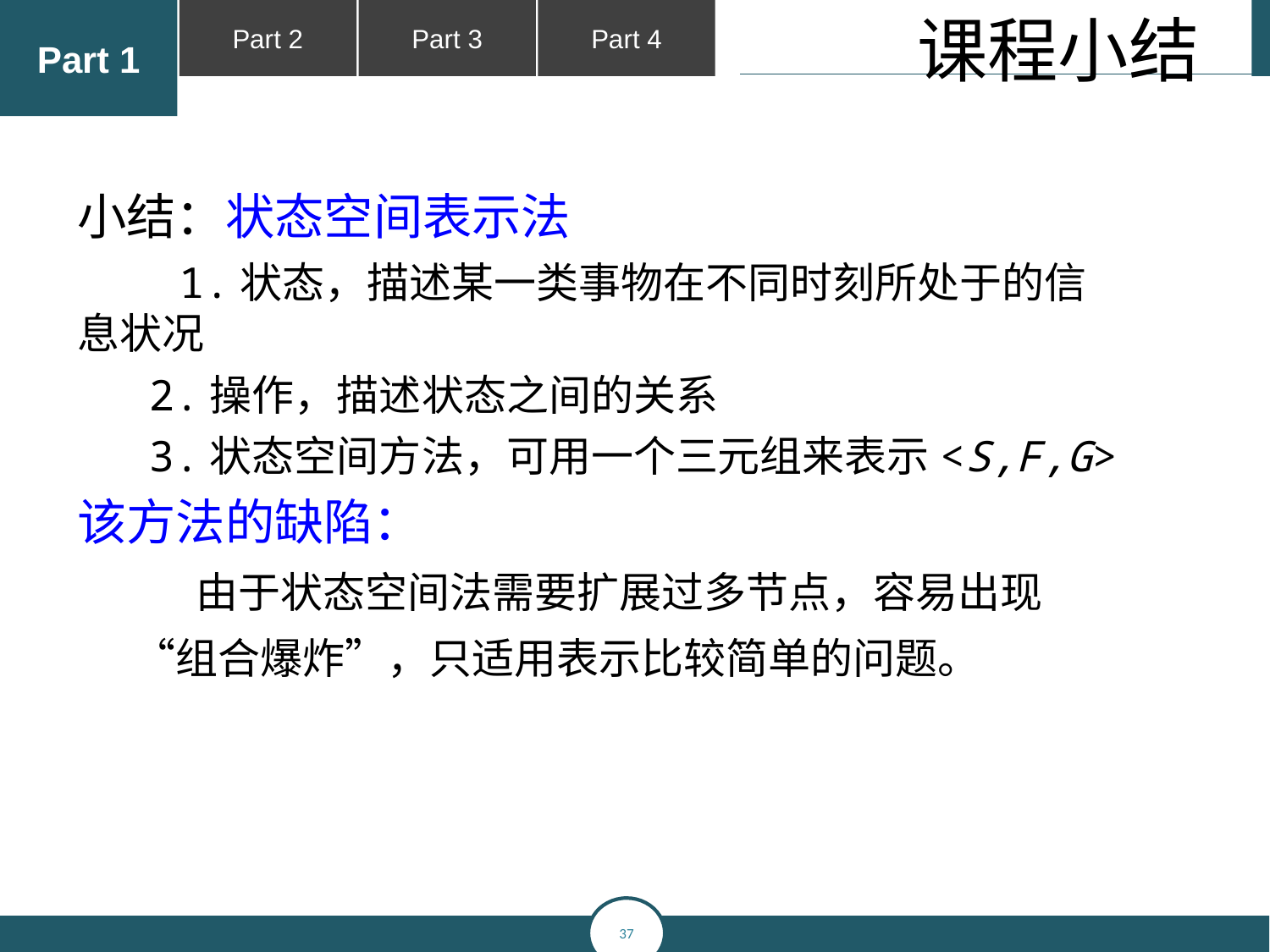

课程小结
小结：状态空间表示法
    1.状态，描述某一类事物在不同时刻所处于的信息状况
　  2.操作，描述状态之间的关系
　  3.状态空间方法，可用一个三元组来表示<S,F,G>
该方法的缺陷：
       由于状态空间法需要扩展过多节点，容易出现“组合爆炸”，只适用表示比较简单的问题。